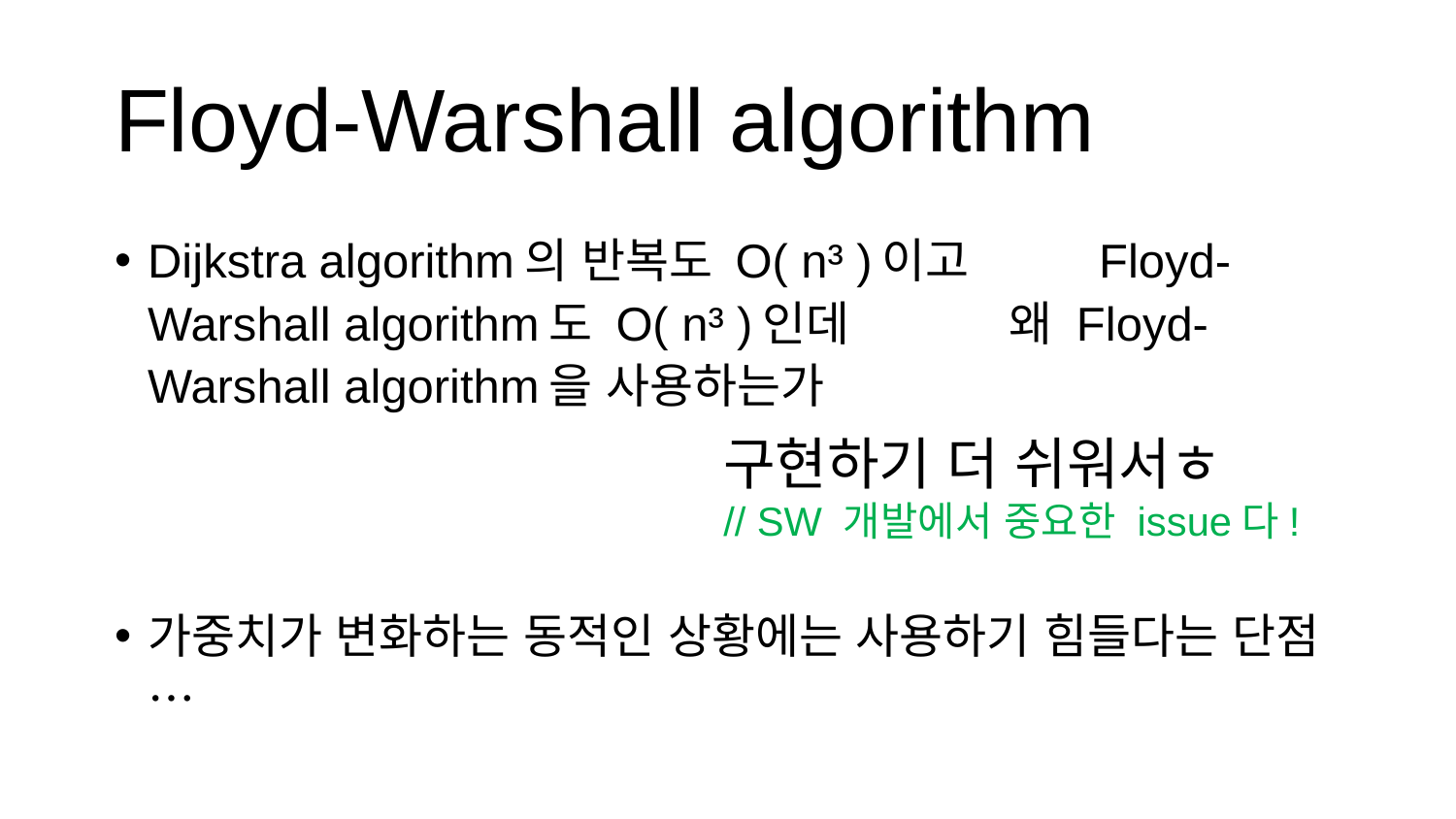

# Floyd-Warshall algorithm
Dijkstra algorithm의 반복도 O( n³ )이고         Floyd-Warshall algorithm도 O( n³ )인데            왜 Floyd-Warshall algorithm을 사용하는가

가중치가 변화하는 동적인 상황에는 사용하기 힘들다는 단점…

구현하기 더 쉬워서ㅎ
// SW 개발에서 중요한 issue다!